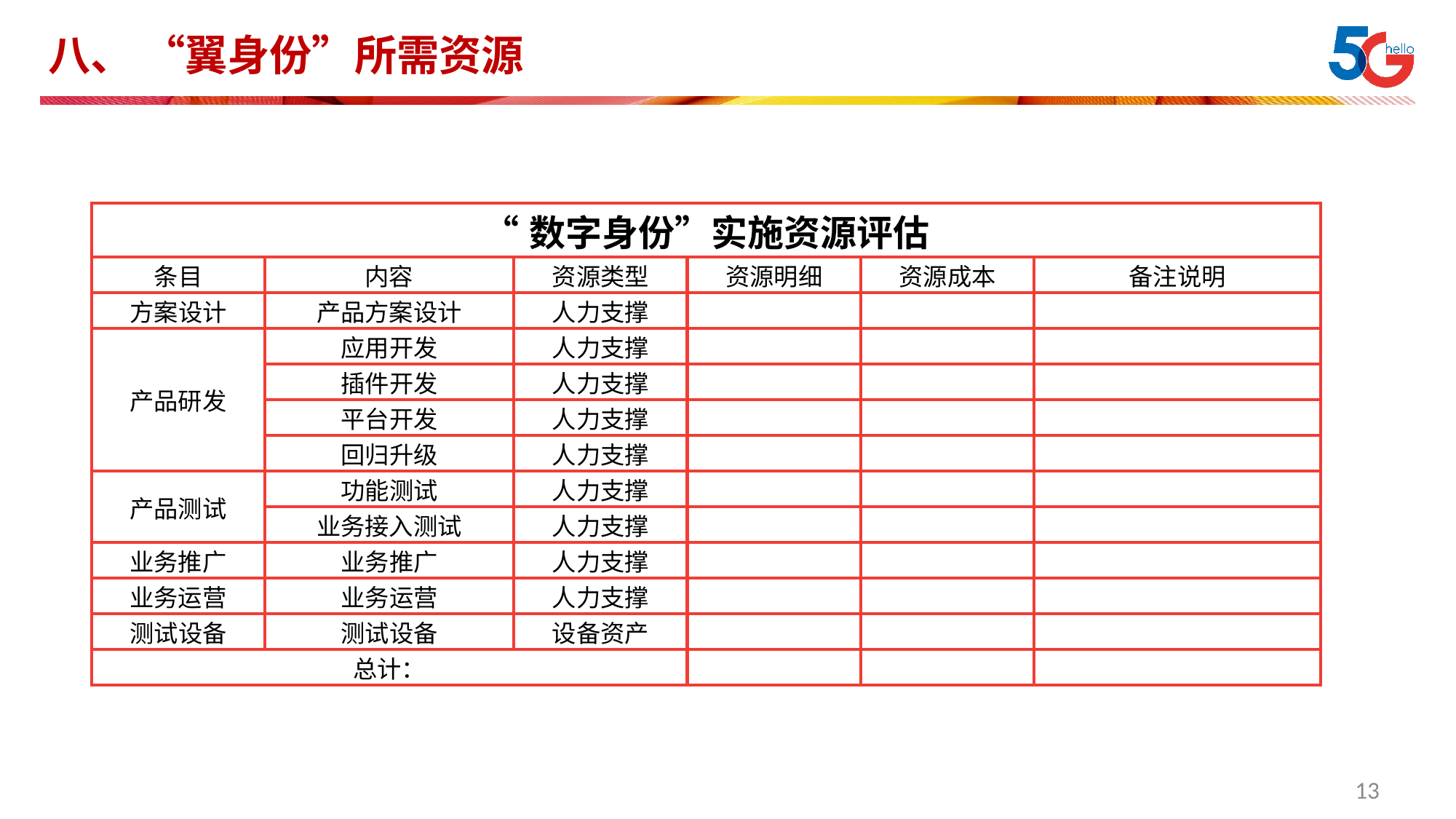

# 八、 “翼身份”所需资源
| “数字身份”实施资源评估 |  |  |  |  |  |
| --- | --- | --- | --- | --- | --- |
| 条目 | 内容 | 资源类型 | 资源明细 | 资源成本 | 备注说明 |
| 方案设计 | 产品方案设计 | 人力支撑 |  |  |  |
| 产品研发 | 应用开发 | 人力支撑 |  |  |  |
|  | 插件开发 | 人力支撑 |  |  |  |
|  | 平台开发 | 人力支撑 |  |  |  |
|  | 回归升级 | 人力支撑 |  |  |  |
| 产品测试 | 功能测试 | 人力支撑 |  |  |  |
|  | 业务接入测试 | 人力支撑 |  |  |  |
| 业务推广 | 业务推广 | 人力支撑 |  |  |  |
| 业务运营 | 业务运营 | 人力支撑 |  |  |  |
| 测试设备 | 测试设备 | 设备资产 |  |  |  |
| 总计： |  |  |  |  |  |